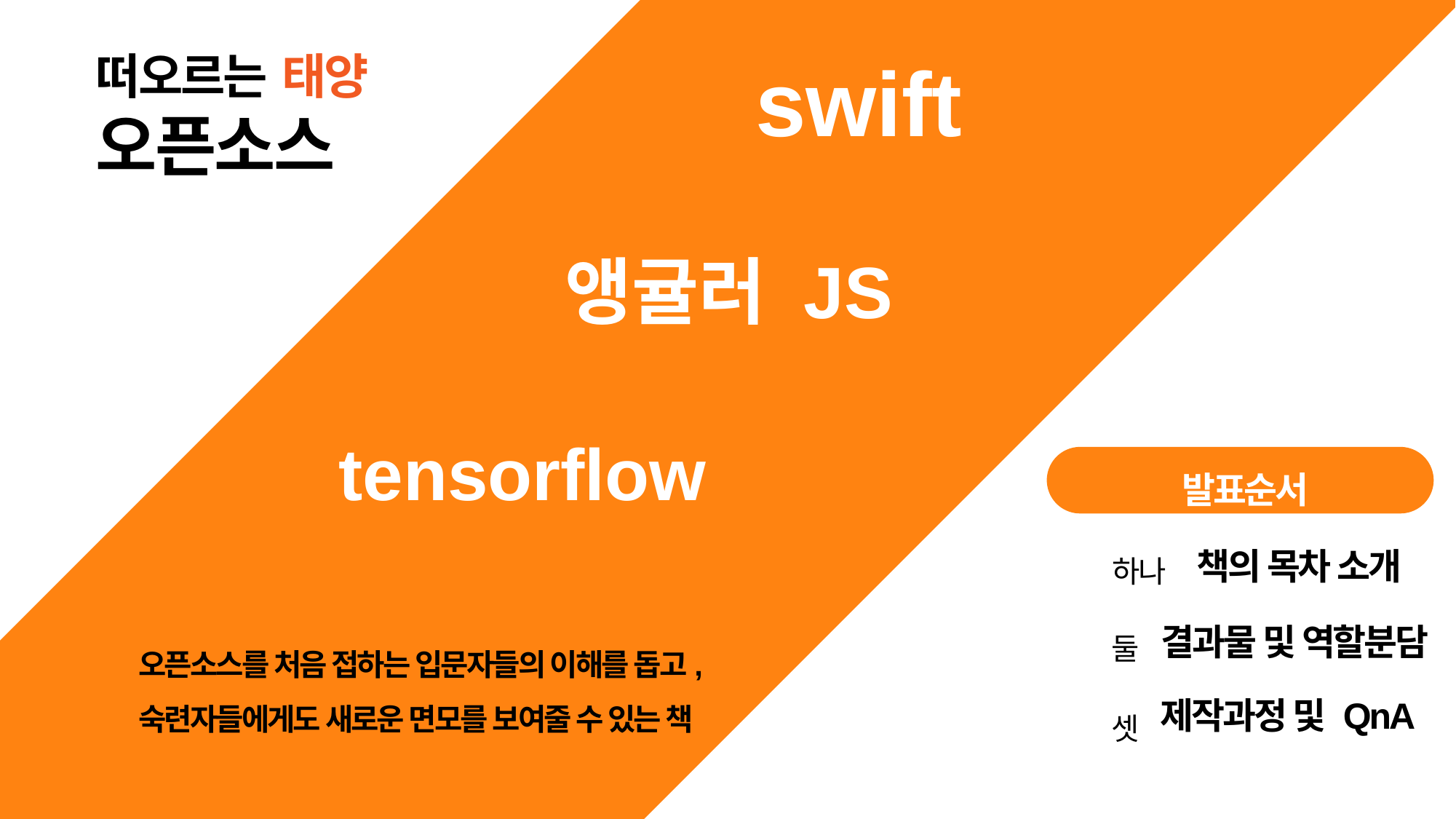

떠오르는 태양
오픈소스
swift
앵귤러 JS
tensorflow
발표순서

하나
책의 목차 소개
둘
결과물 및 역할분담
오픈소스를 처음 접하는 입문자들의 이해를 돕고,
숙련자들에게도 새로운 면모를 보여줄 수 있는 책
셋
제작과정 및 QnA